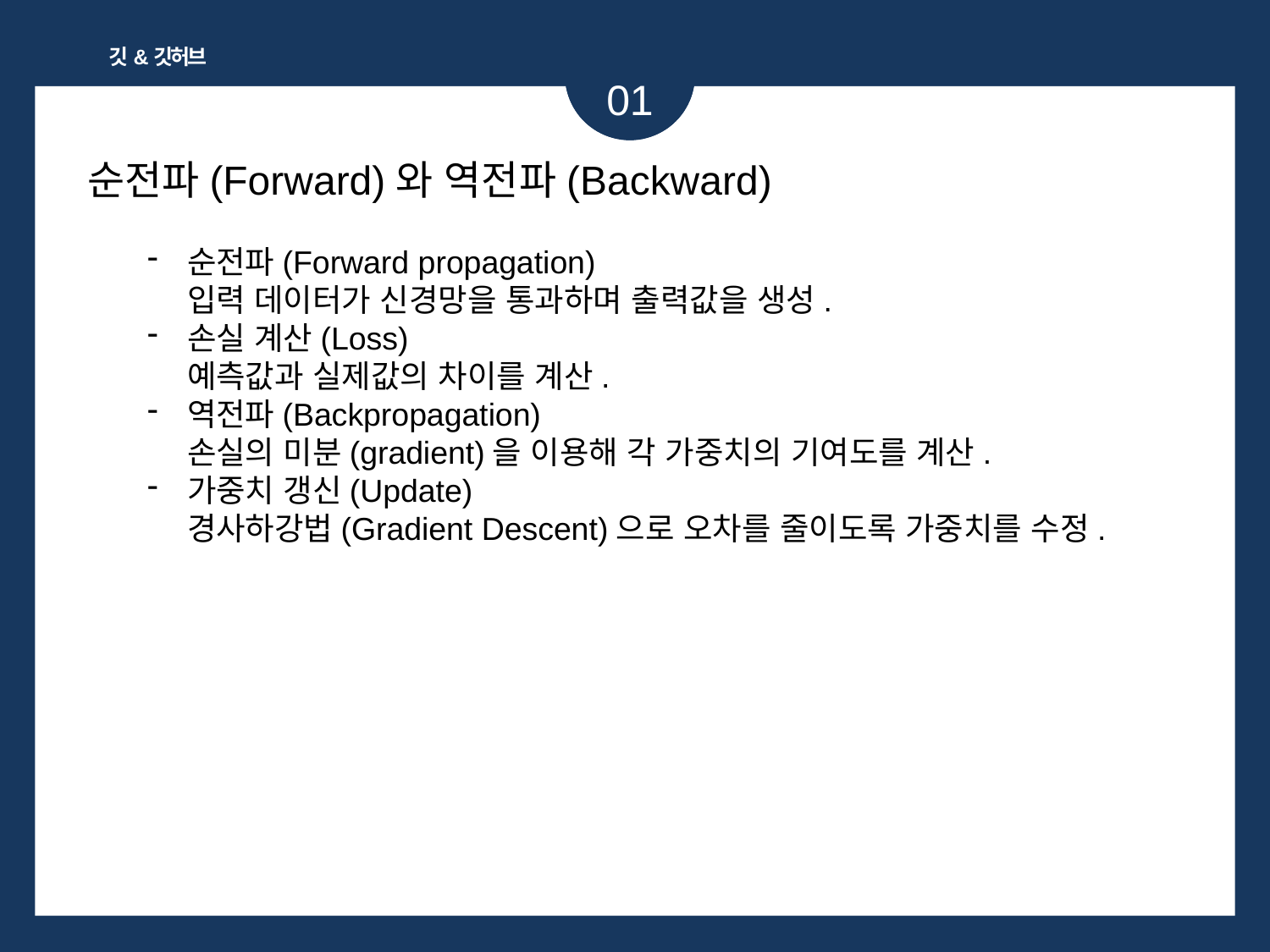

깃&깃허브
01
순전파(Forward)와 역전파(Backward)
순전파(Forward propagation)
입력 데이터가 신경망을 통과하며 출력값을 생성.
손실 계산(Loss)
예측값과 실제값의 차이를 계산.
역전파(Backpropagation)
손실의 미분(gradient)을 이용해 각 가중치의 기여도를 계산.
가중치 갱신(Update)
경사하강법(Gradient Descent)으로 오차를 줄이도록 가중치를 수정.